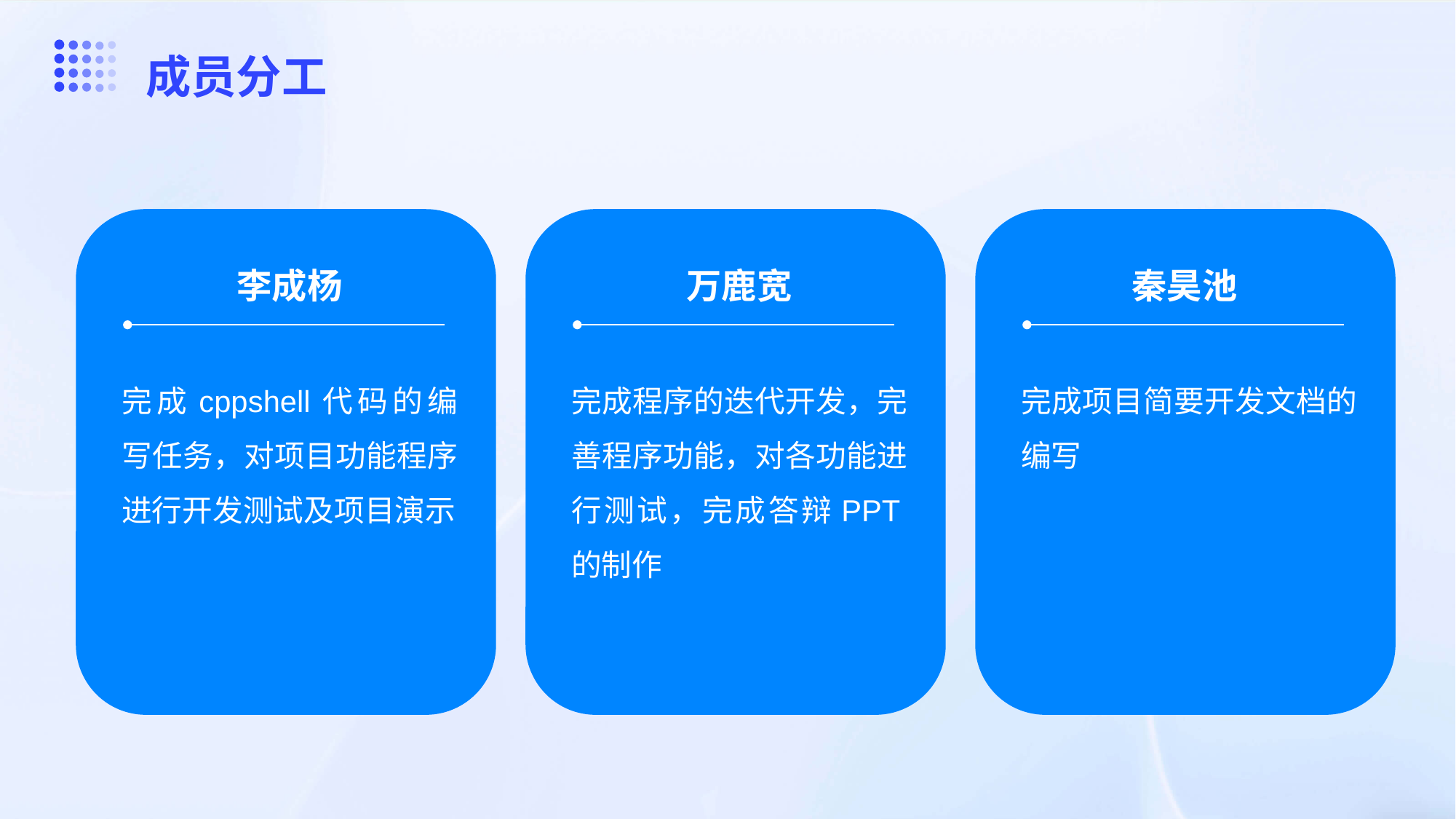

成员分工

秦昊池
李成杨
万鹿宽
完成cppshell代码的编写任务，对项目功能程序进行开发测试及项目演示
完成程序的迭代开发，完善程序功能，对各功能进行测试，完成答辩PPT的制作
完成项目简要开发文档的编写